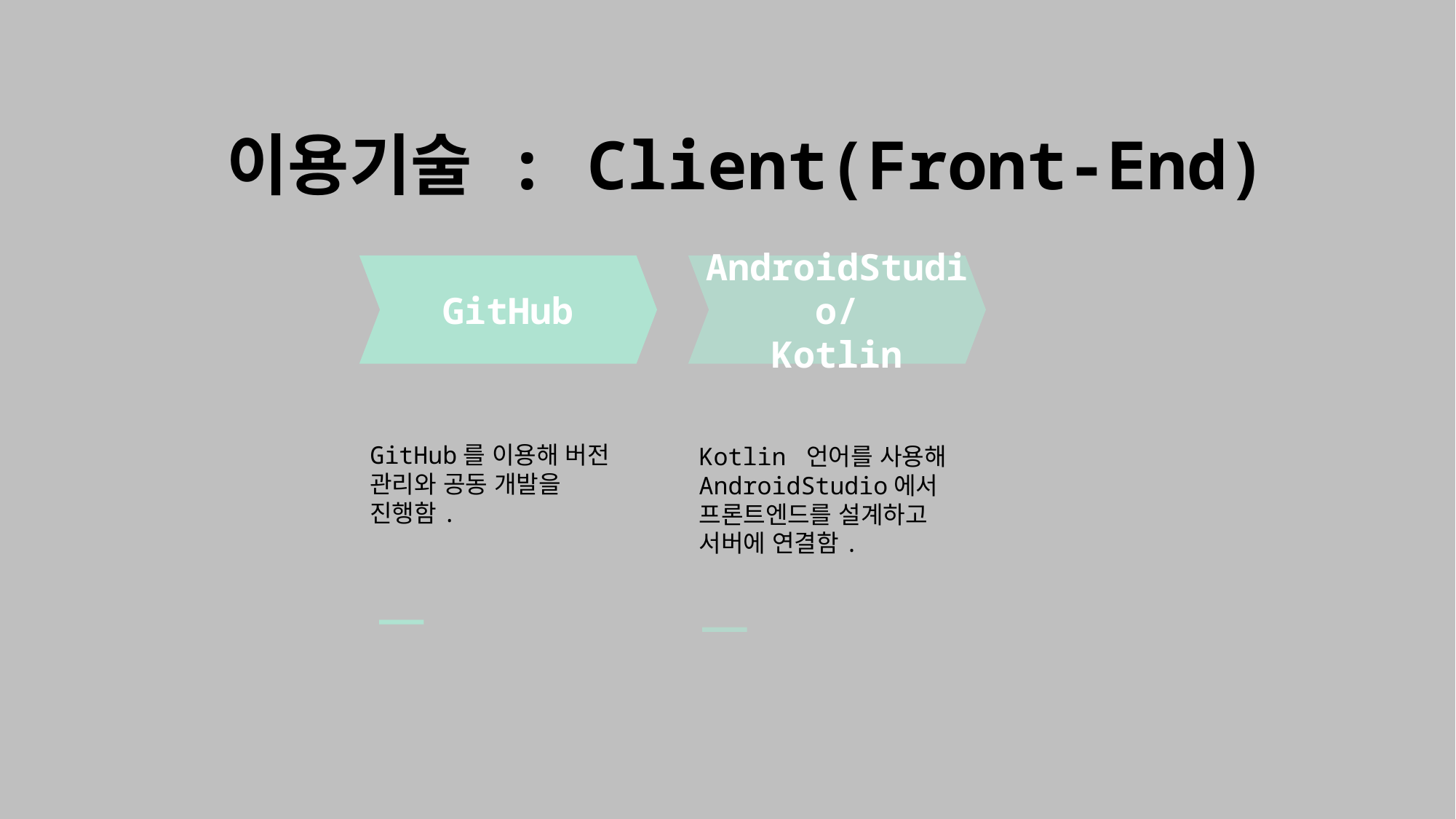

이용기술 : Client(Front-End)
GitHub
AndroidStudio/
Kotlin
GitHub를 이용해 버전 관리와 공동 개발을 진행함.
Kotlin 언어를 사용해
AndroidStudio에서 프론트엔드를 설계하고 서버에 연결함.